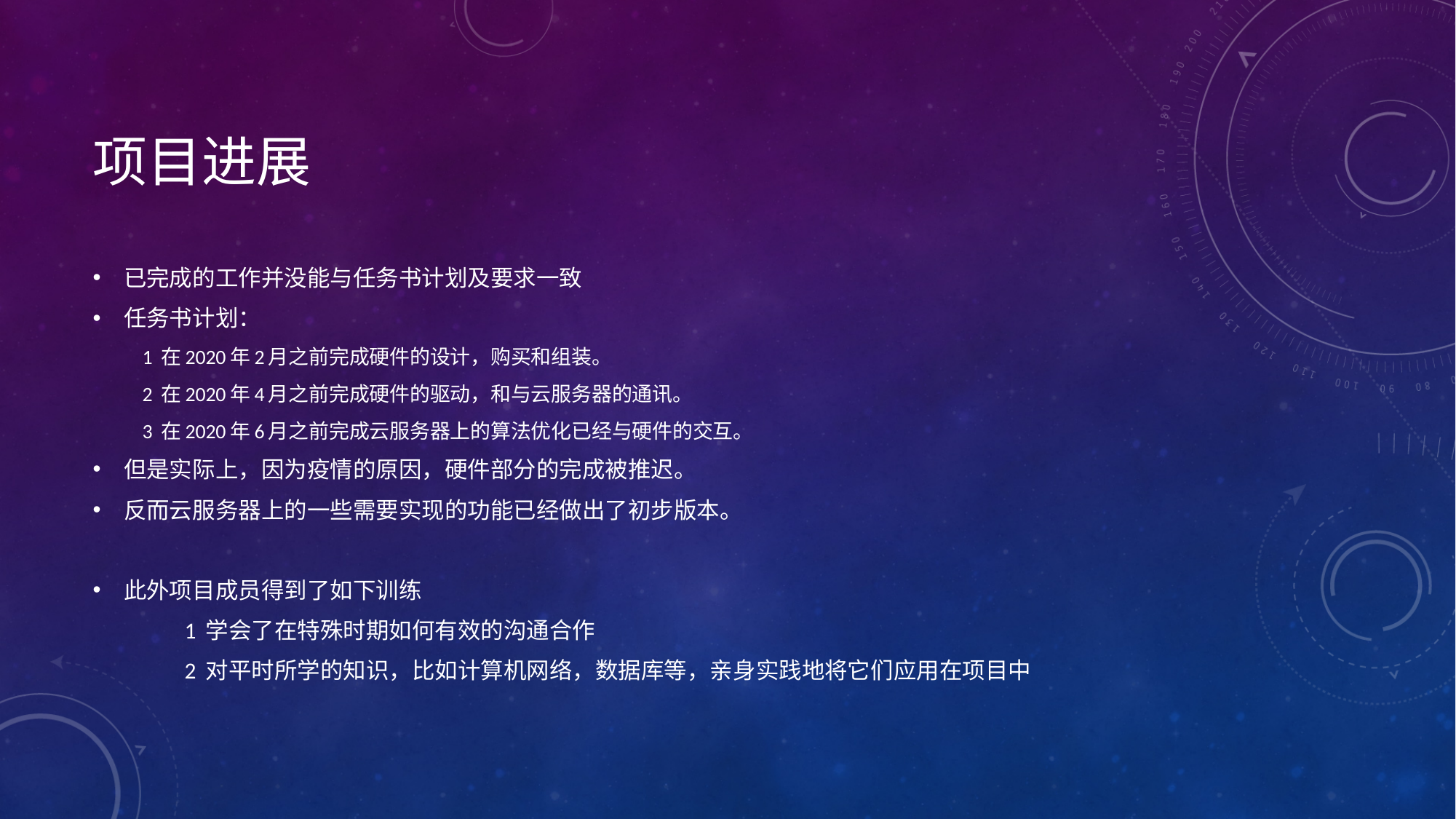

# 项目进展
已完成的工作并没能与任务书计划及要求一致
任务书计划：
1 在2020年2月之前完成硬件的设计，购买和组装。
2 在2020年4月之前完成硬件的驱动，和与云服务器的通讯。
3 在2020年6月之前完成云服务器上的算法优化已经与硬件的交互。
但是实际上，因为疫情的原因，硬件部分的完成被推迟。
反而云服务器上的一些需要实现的功能已经做出了初步版本。

此外项目成员得到了如下训练
	1 学会了在特殊时期如何有效的沟通合作
	2 对平时所学的知识，比如计算机网络，数据库等，亲身实践地将它们应用在项目中